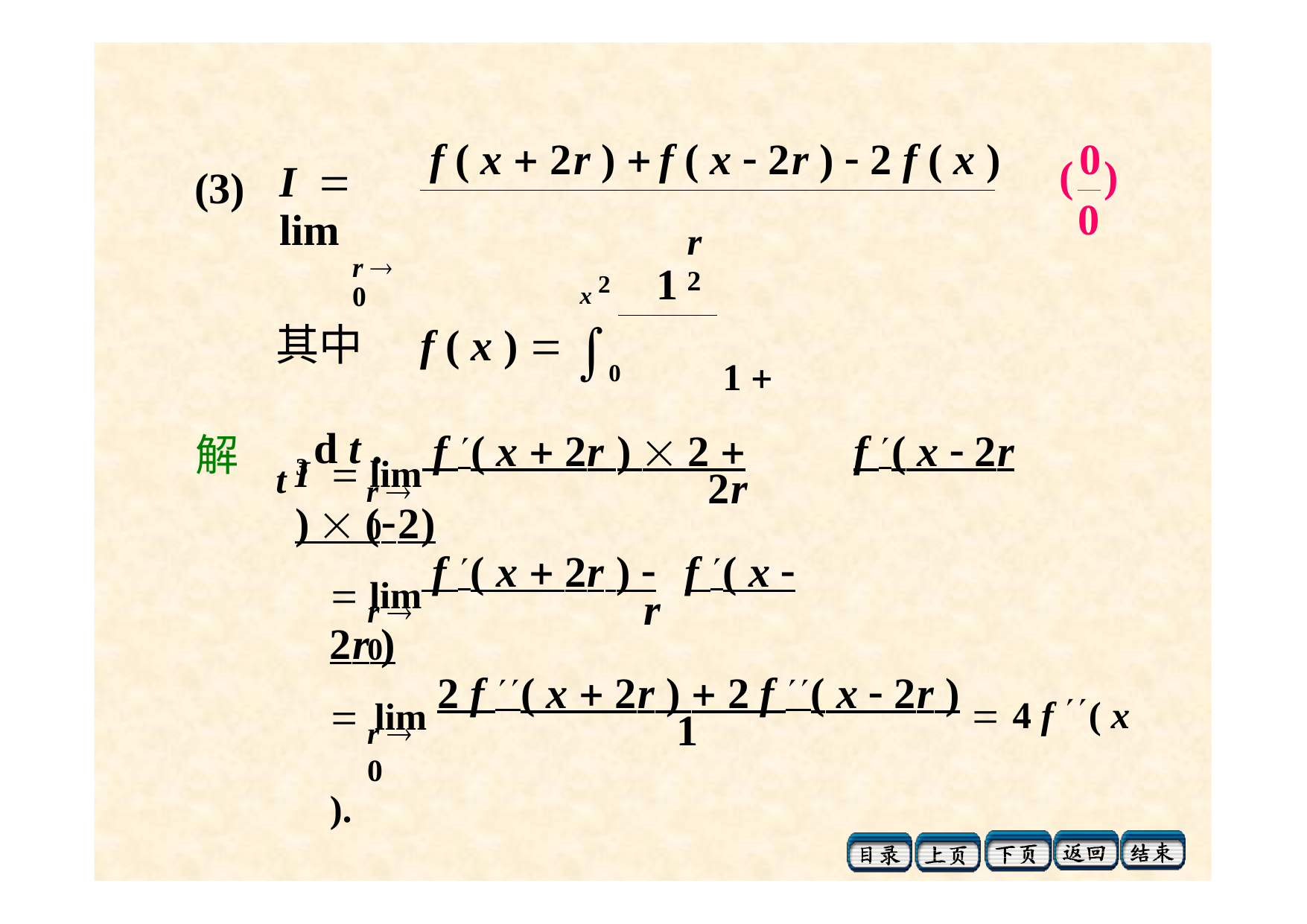

# f ( x + 2r ) +	f ( x − 2r ) − 2 f ( x )	0
(	)
0
I  = lim
r → 0
(3)
r 2

x 2
1
其中	f ( x ) = ∫0	1 + t 3 d t .

I	= lim f ′( x + 2r ) × 2 +	f ′( x − 2r ) × (−2)
解
2r
r → 0
= lim f ′( x + 2r ) −	f ′( x − 2r )
r
r → 0
= lim 2 f ′′( x + 2r ) + 2 f ′′( x − 2r ) = 4 f ′′( x ).
1
r → 0